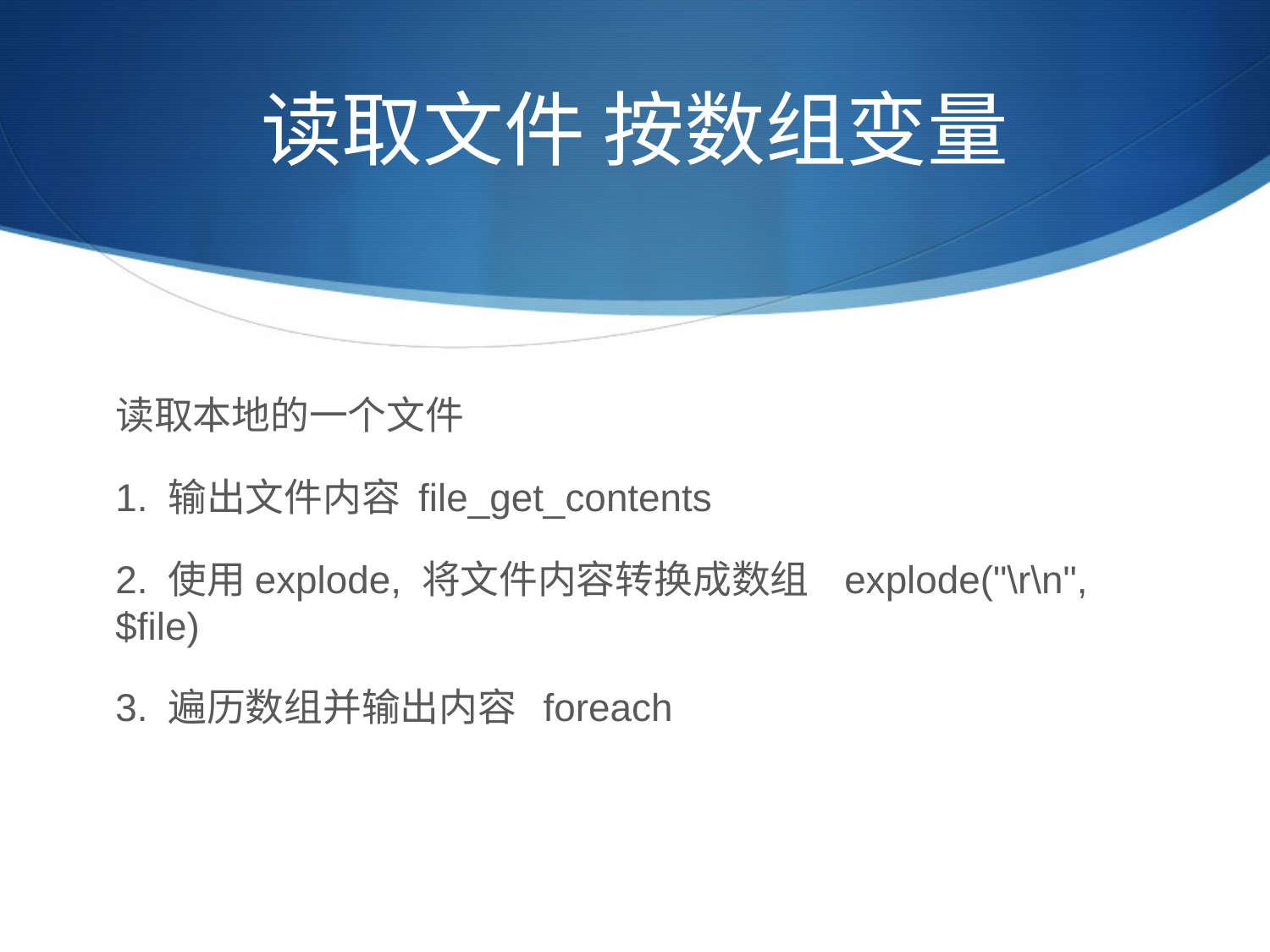

# 读取文件 按数组变量
读取本地的一个文件
1. 输出文件内容 file_get_contents
2. 使用explode, 将文件内容转换成数组   explode("\r\n",$file)
3. 遍历数组并输出内容  foreach